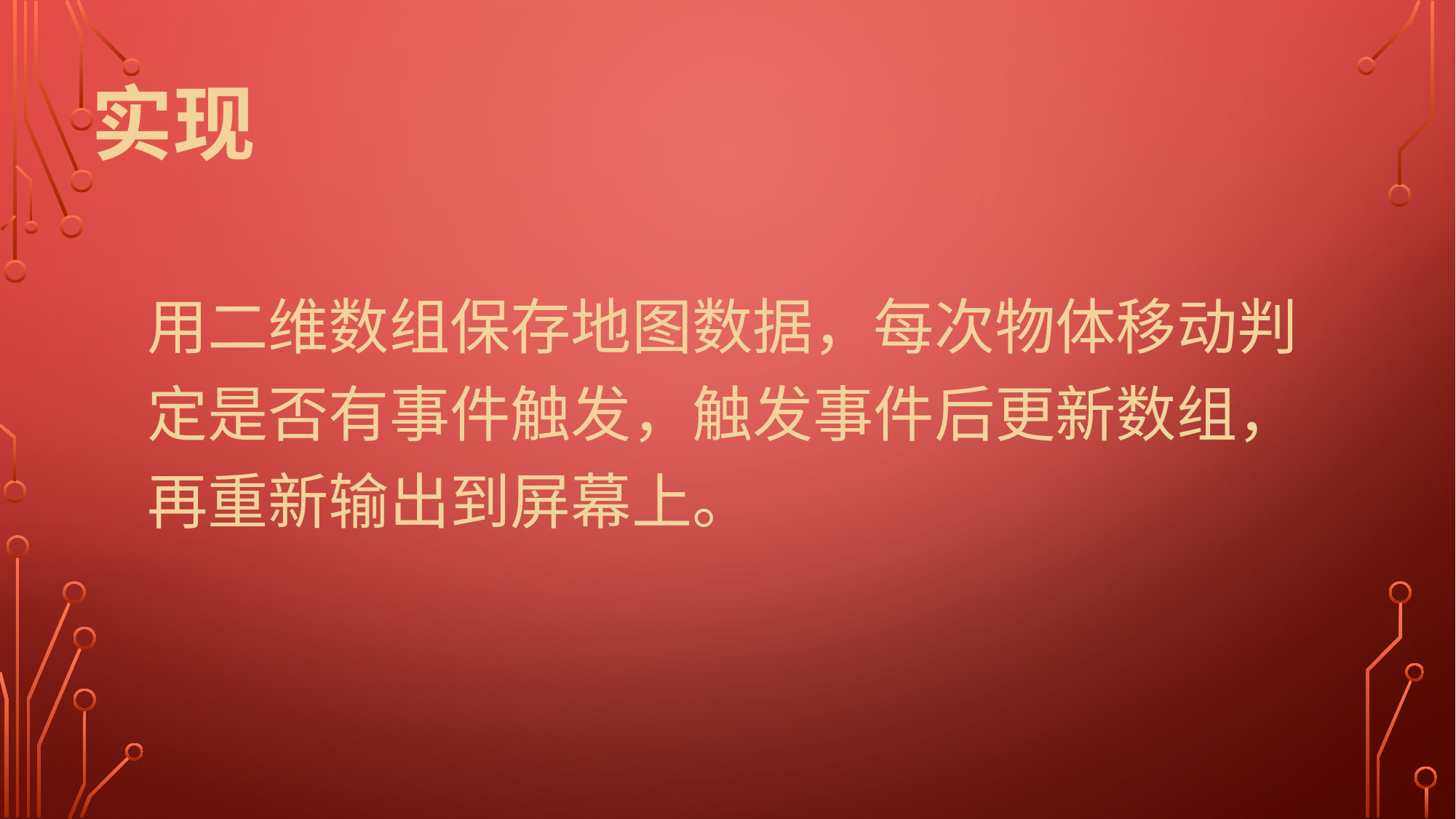

# 实现
用二维数组保存地图数据，每次物体移动判定是否有事件触发，触发事件后更新数组，再重新输出到屏幕上。